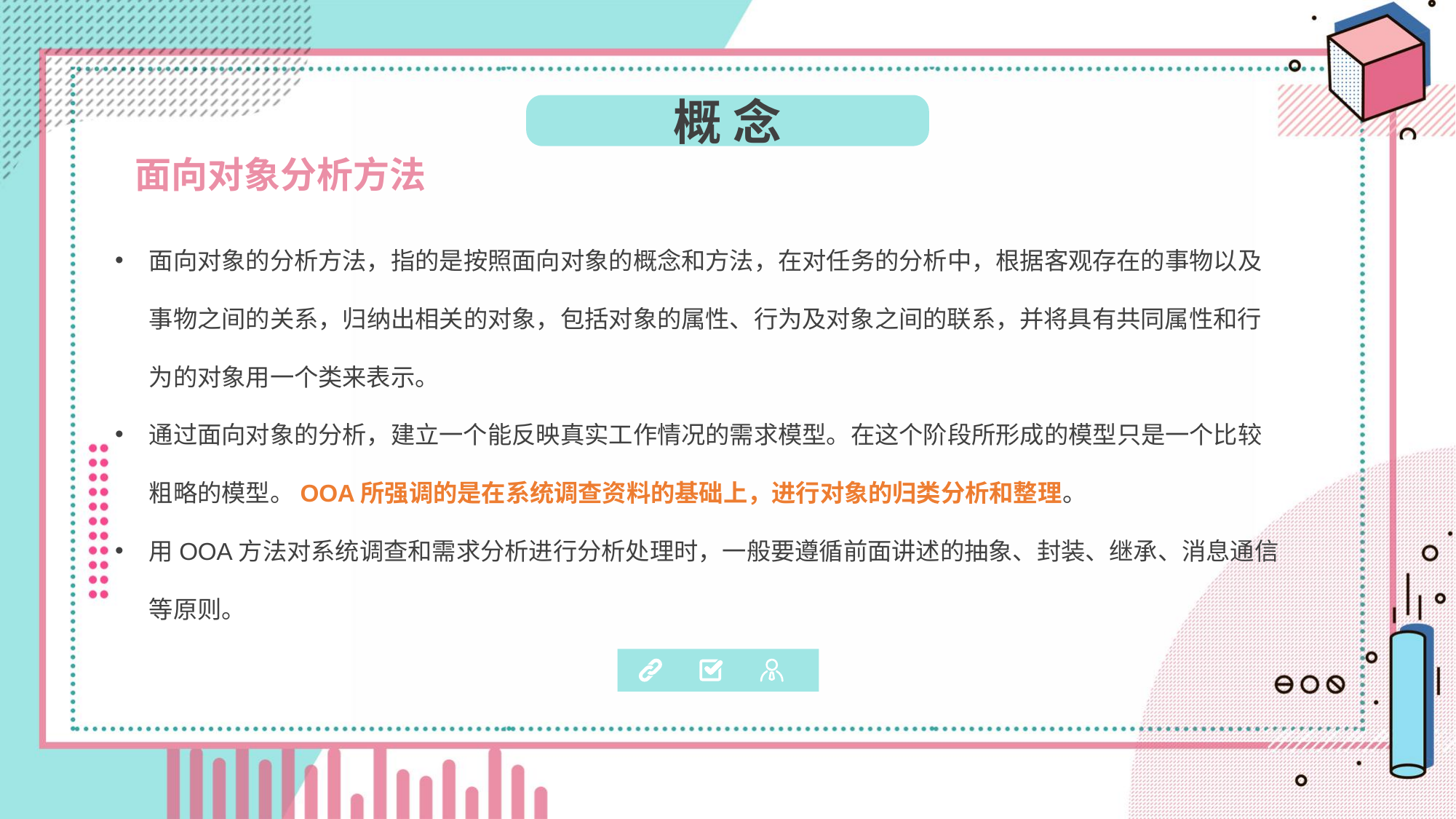

概 念
面向对象分析方法
面向对象的分析方法，指的是按照面向对象的概念和方法，在对任务的分析中，根据客观存在的事物以及事物之间的关系，归纳出相关的对象，包括对象的属性、行为及对象之间的联系，并将具有共同属性和行为的对象用一个类来表示。
通过面向对象的分析，建立一个能反映真实工作情况的需求模型。在这个阶段所形成的模型只是一个比较粗略的模型。OOA所强调的是在系统调查资料的基础上，进行对象的归类分析和整理。
用OOA方法对系统调查和需求分析进行分析处理时，一般要遵循前面讲述的抽象、封装、继承、消息通信等原则。